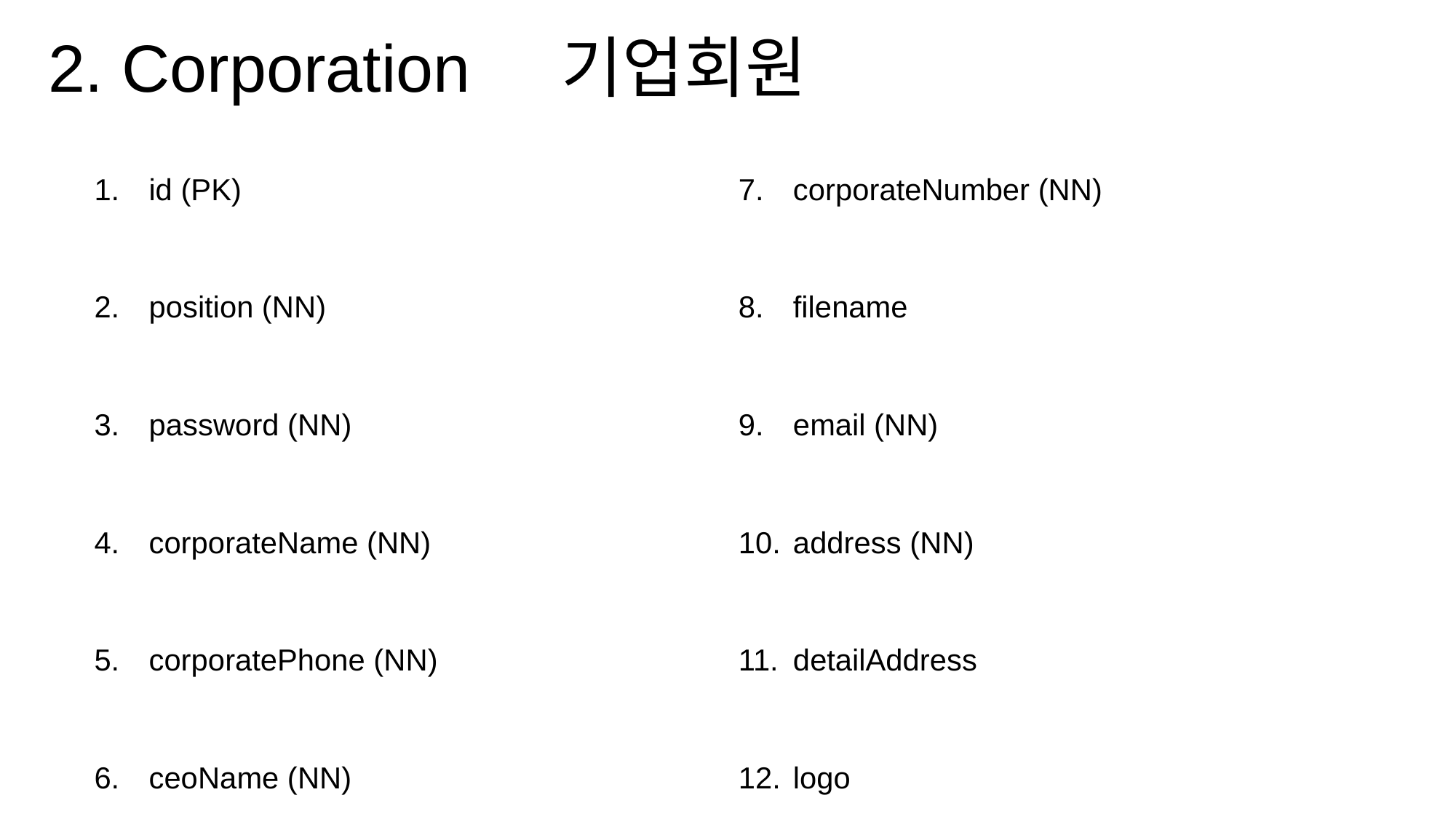

# 2. Corporation    기업회원
id (PK)

position (NN)

password (NN)

corporateName (NN)

corporatePhone (NN)

ceoName (NN)
corporateNumber (NN)

filename

email (NN)

address (NN)

detailAddress

logo